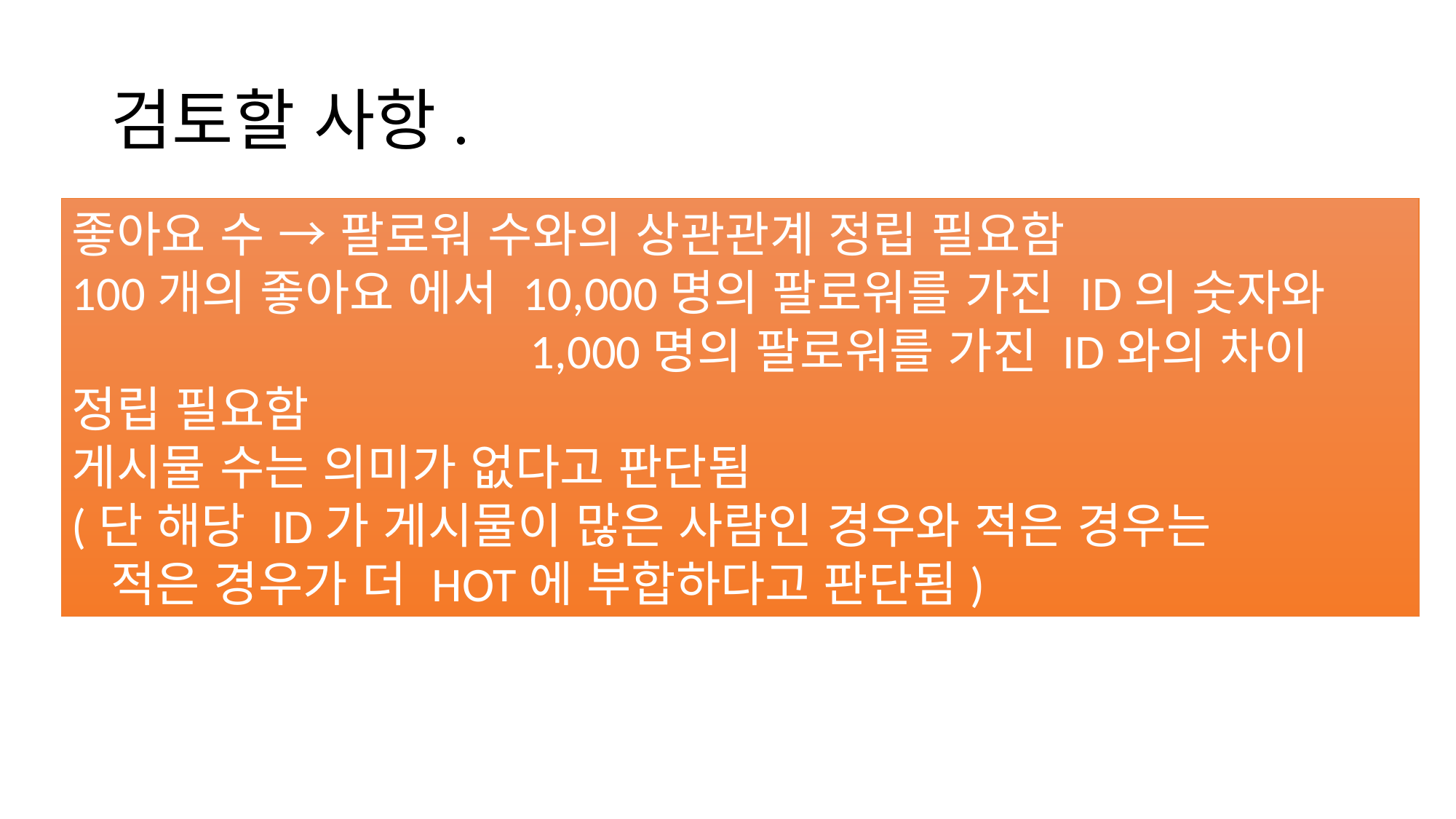

# 검토할 사항.
좋아요 수 → 팔로워 수와의 상관관계 정립 필요함
100개의 좋아요 에서 10,000명의 팔로워를 가진 ID의 숫자와
                                          1,000명의 팔로워를 가진 ID와의 차이 정립 필요함
게시물 수는 의미가 없다고 판단됨
(단 해당 ID가 게시물이 많은 사람인 경우와 적은 경우는
  적은 경우가 더 HOT에 부합하다고 판단됨)